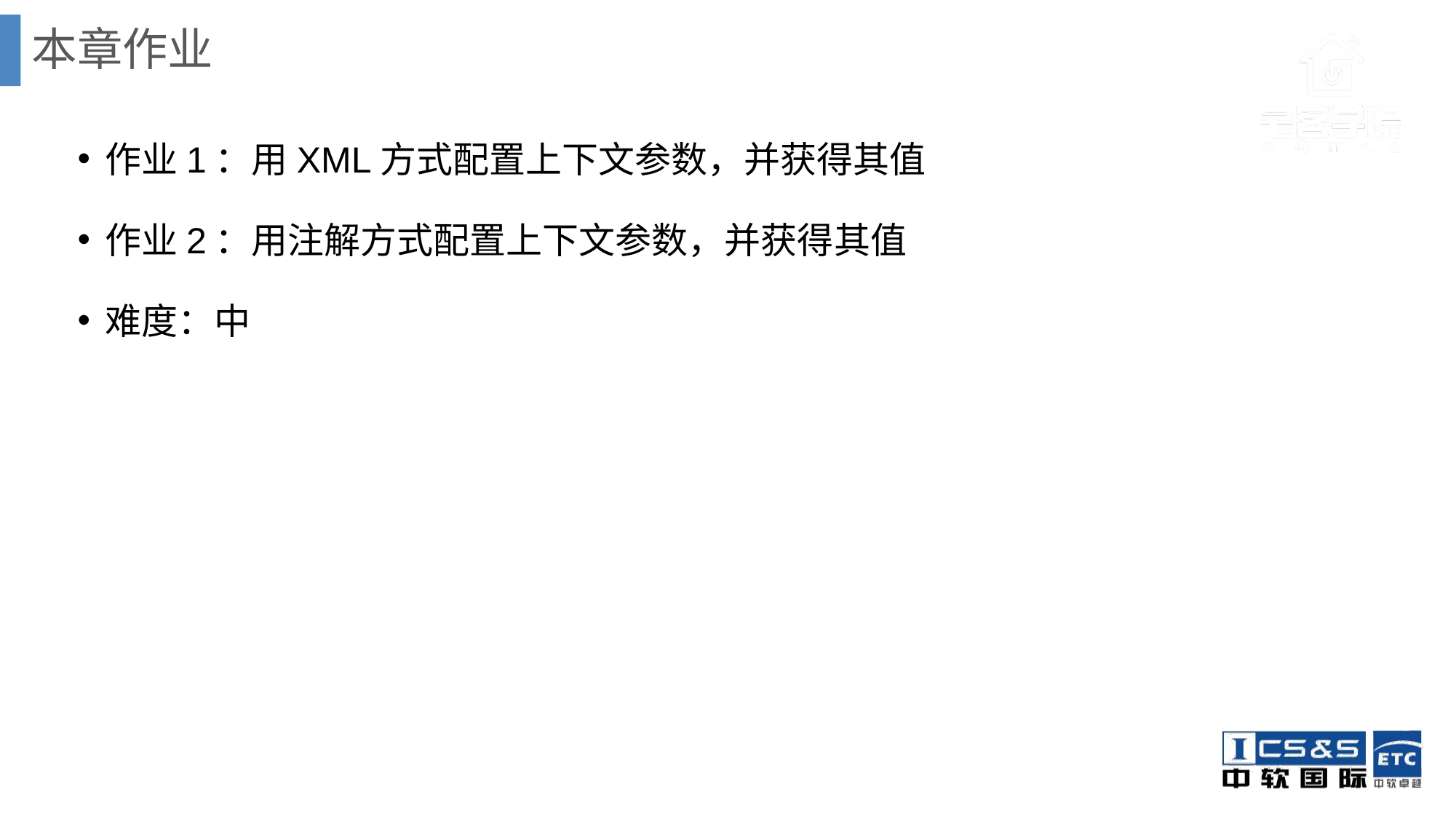

# 本章作业
作业1：用XML方式配置上下文参数，并获得其值
作业2：用注解方式配置上下文参数，并获得其值
难度：中